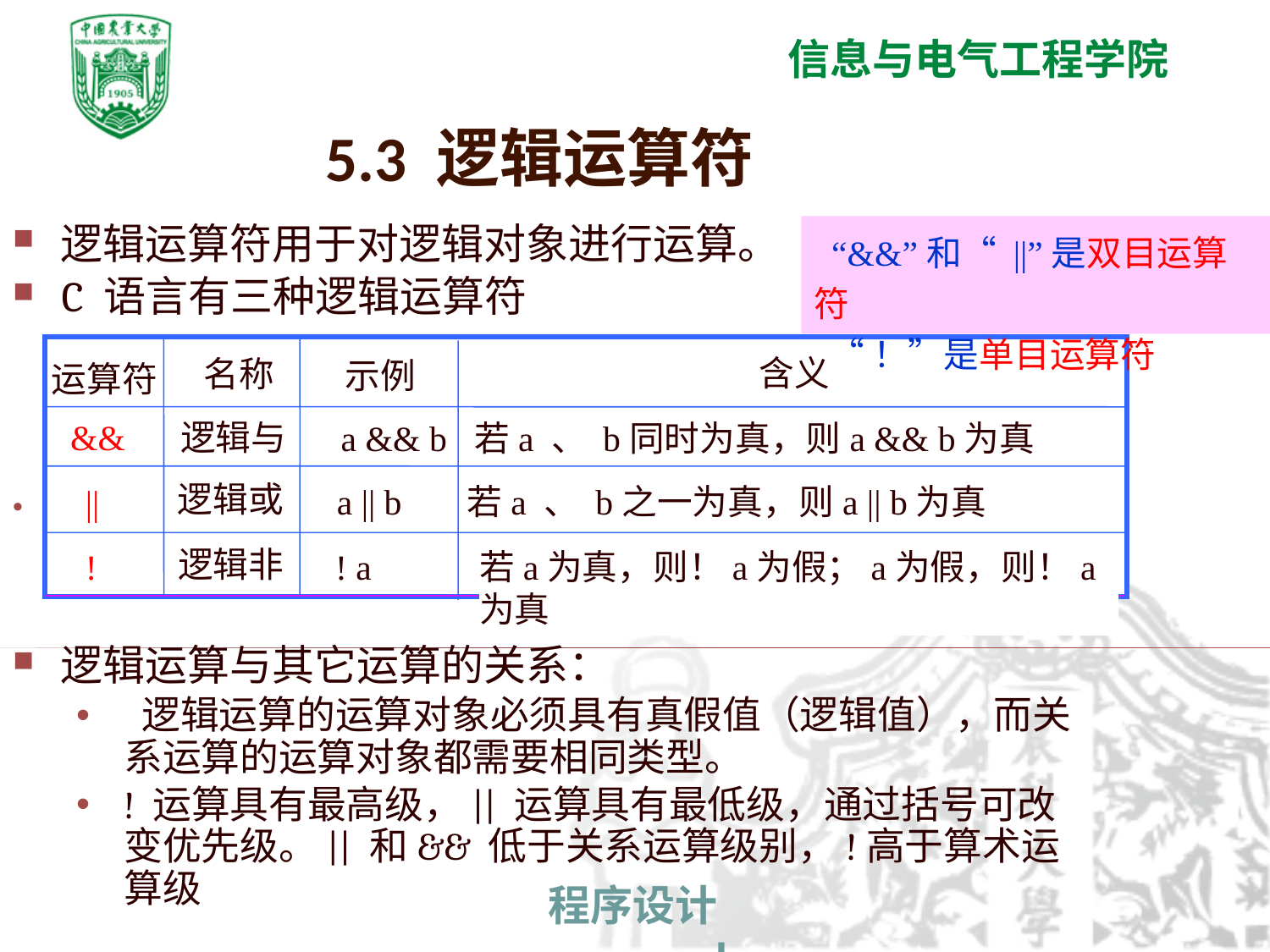

5.3 逻辑运算符
逻辑运算符用于对逻辑对象进行运算。
C 语言有三种逻辑运算符

逻辑运算与其它运算的关系：
 逻辑运算的运算对象必须具有真假值（逻辑值），而关系运算的运算对象都需要相同类型。
! 运算具有最高级，|| 运算具有最低级，通过括号可改变优先级。|| 和&& 低于关系运算级别，!高于算术运算级
  “&&”和“ ||”是双目运算符
  “！”是单目运算符

含义
名称
示例
运算符

逻辑与
&&
 若a 、 b同时为真，则a && b为真
a && b

逻辑或
a || b
若a 、 b之一为真，则a || b为真
||

逻辑非
若a为真，则！a为假；a为假，则！a为真
!
! a